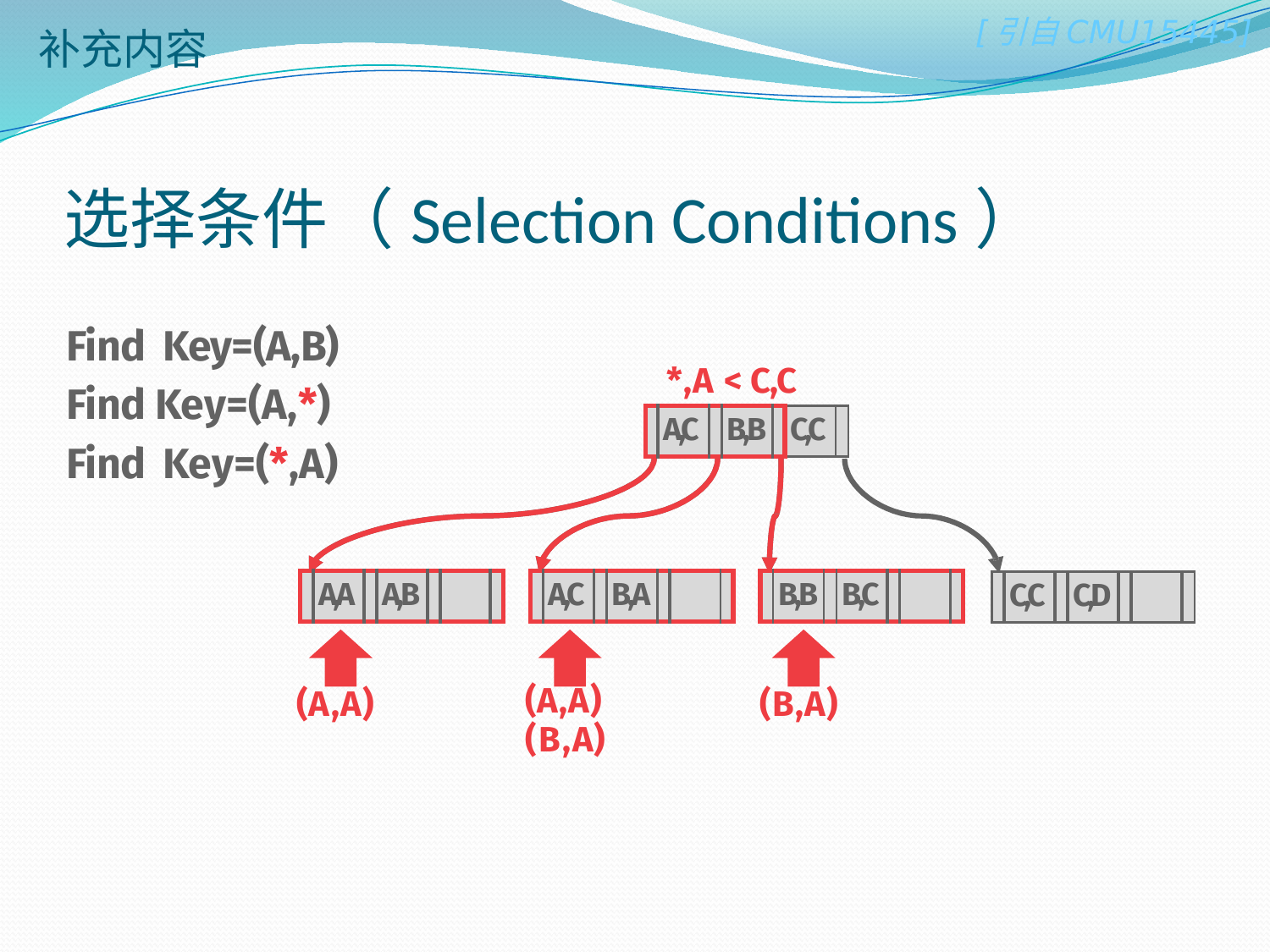

补充内容
# 选择条件（Selection Conditions）
Find Key=(A,B)
*,A < C,C
Find Key=(A,*)  Find Key=(*,A)
|  | A,C |  | B,B |  | C,C |  |
| --- | --- | --- | --- | --- | --- | --- |

|  | A,A |  | A,B |  |  |  |
| --- | --- | --- | --- | --- | --- | --- |
|  | A,C |  | B,A |  |  |  |
| --- | --- | --- | --- | --- | --- | --- |
|  | B,B |  | B,C |  |  |  |
| --- | --- | --- | --- | --- | --- | --- |
|  | C,C |  | C,D |  |  |  |
| --- | --- | --- | --- | --- | --- | --- |

(A,A)
(B,A)
(A,A)
(B,A)
54